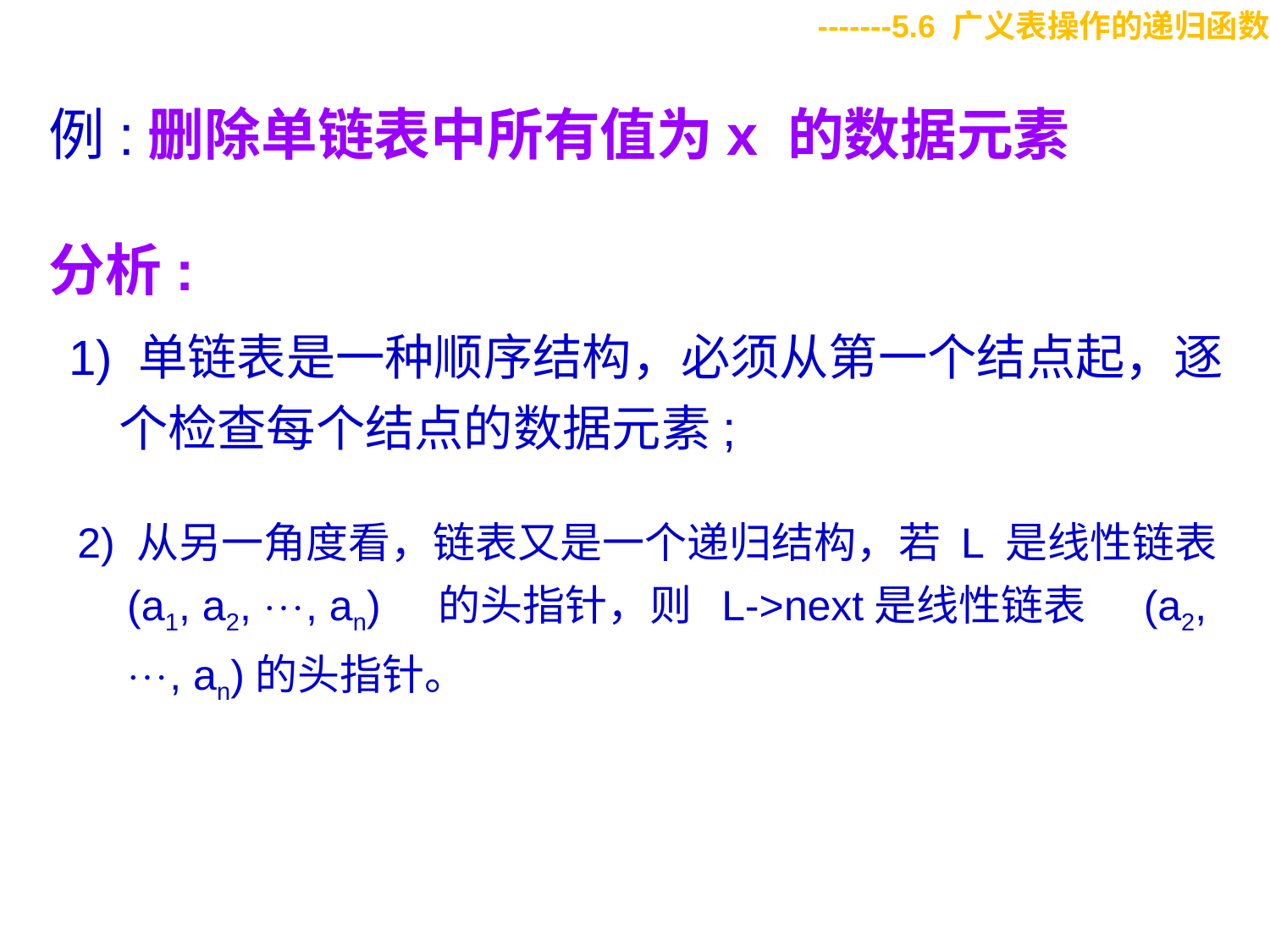

-------5.6 广义表操作的递归函数

例:删除单链表中所有值为x 的数据元素

分析:

1) 单链表是一种顺序结构，必须从第一个结点起，逐个检查每个结点的数据元素;

2) 从另一角度看，链表又是一个递归结构，若 L 是线性链表 (a1, a2, …, an)    的头指针，则  L->next是线性链表     (a2, …, an)的头指针。